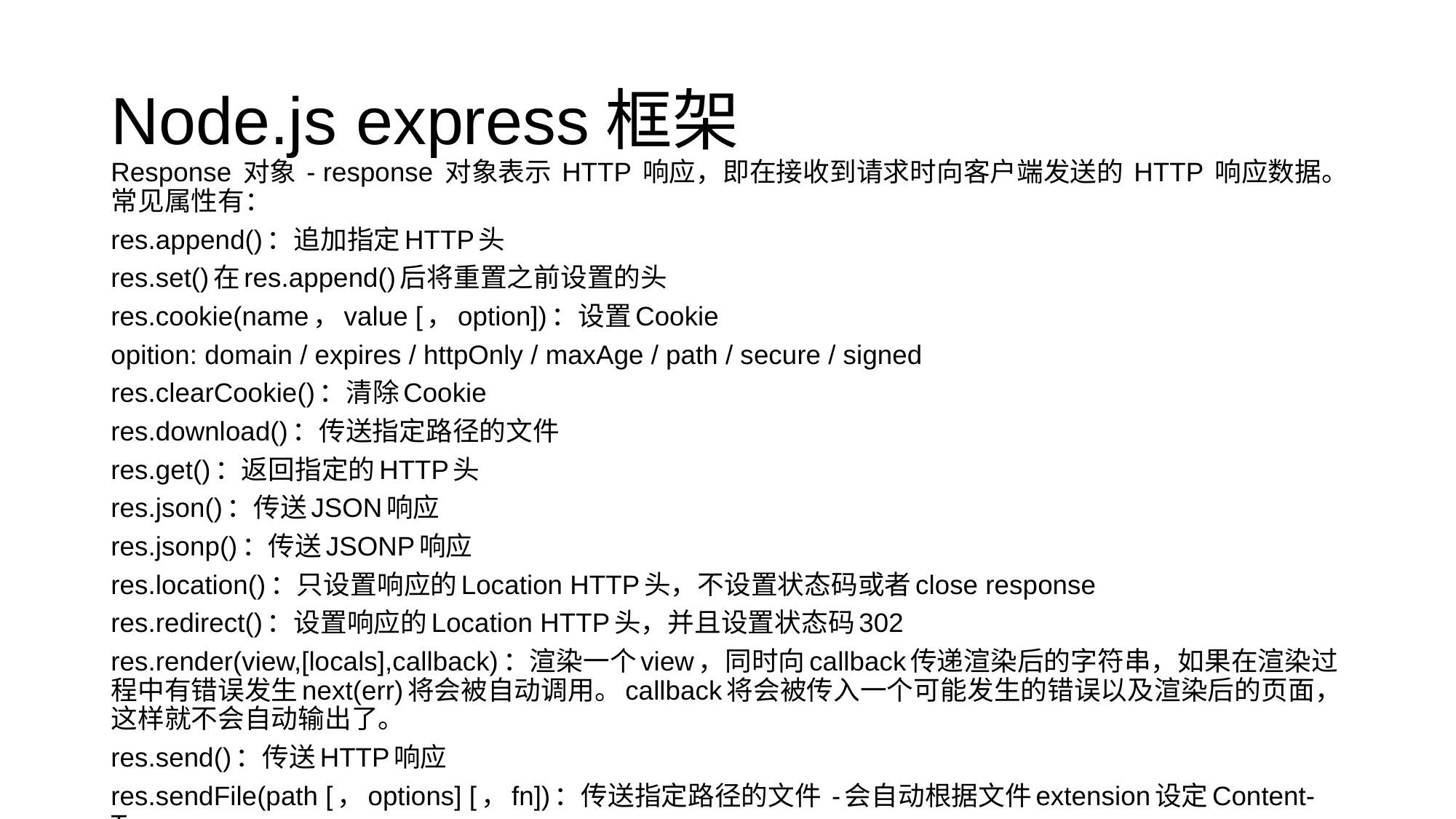

# Node.js express框架
Response 对象 - response 对象表示 HTTP 响应，即在接收到请求时向客户端发送的 HTTP 响应数据。常见属性有：
res.append()：追加指定HTTP头
res.set()在res.append()后将重置之前设置的头
res.cookie(name，value [，option])：设置Cookie
opition: domain / expires / httpOnly / maxAge / path / secure / signed
res.clearCookie()：清除Cookie
res.download()：传送指定路径的文件
res.get()：返回指定的HTTP头
res.json()：传送JSON响应
res.jsonp()：传送JSONP响应
res.location()：只设置响应的Location HTTP头，不设置状态码或者close response
res.redirect()：设置响应的Location HTTP头，并且设置状态码302
res.render(view,[locals],callback)：渲染一个view，同时向callback传递渲染后的字符串，如果在渲染过程中有错误发生next(err)将会被自动调用。callback将会被传入一个可能发生的错误以及渲染后的页面，这样就不会自动输出了。
res.send()：传送HTTP响应
res.sendFile(path [，options] [，fn])：传送指定路径的文件 -会自动根据文件extension设定Content-Type
res.set()：设置HTTP头，传入object可以一次设置多个头